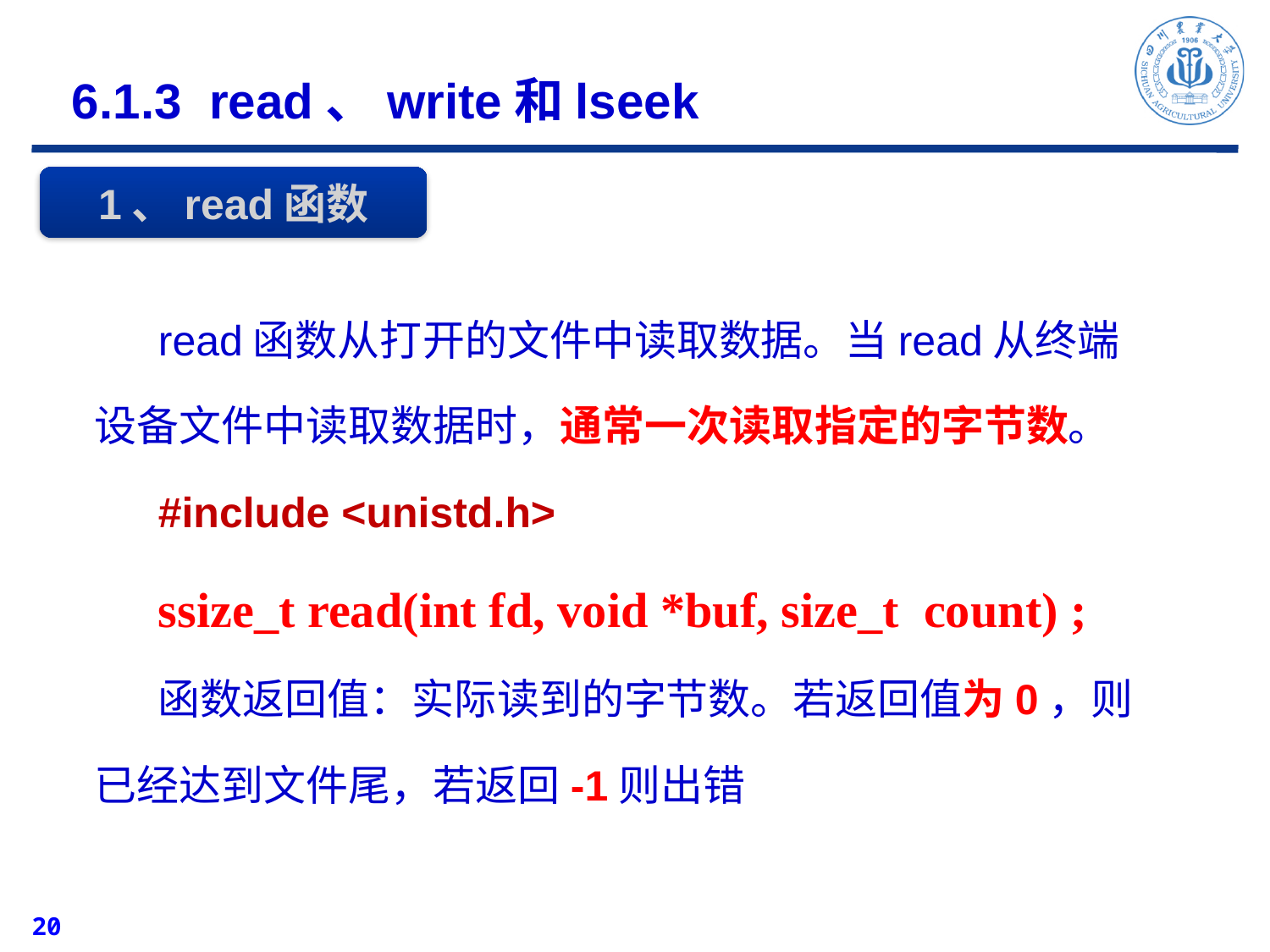

6.1.3  read、write和lseek
1、read函数
read函数从打开的文件中读取数据。当read从终端设备文件中读取数据时，通常一次读取指定的字节数。
#include <unistd.h>
ssize_t read(int fd, void *buf, size_t  count) ;
函数返回值：实际读到的字节数。若返回值为0，则已经达到文件尾，若返回-1则出错